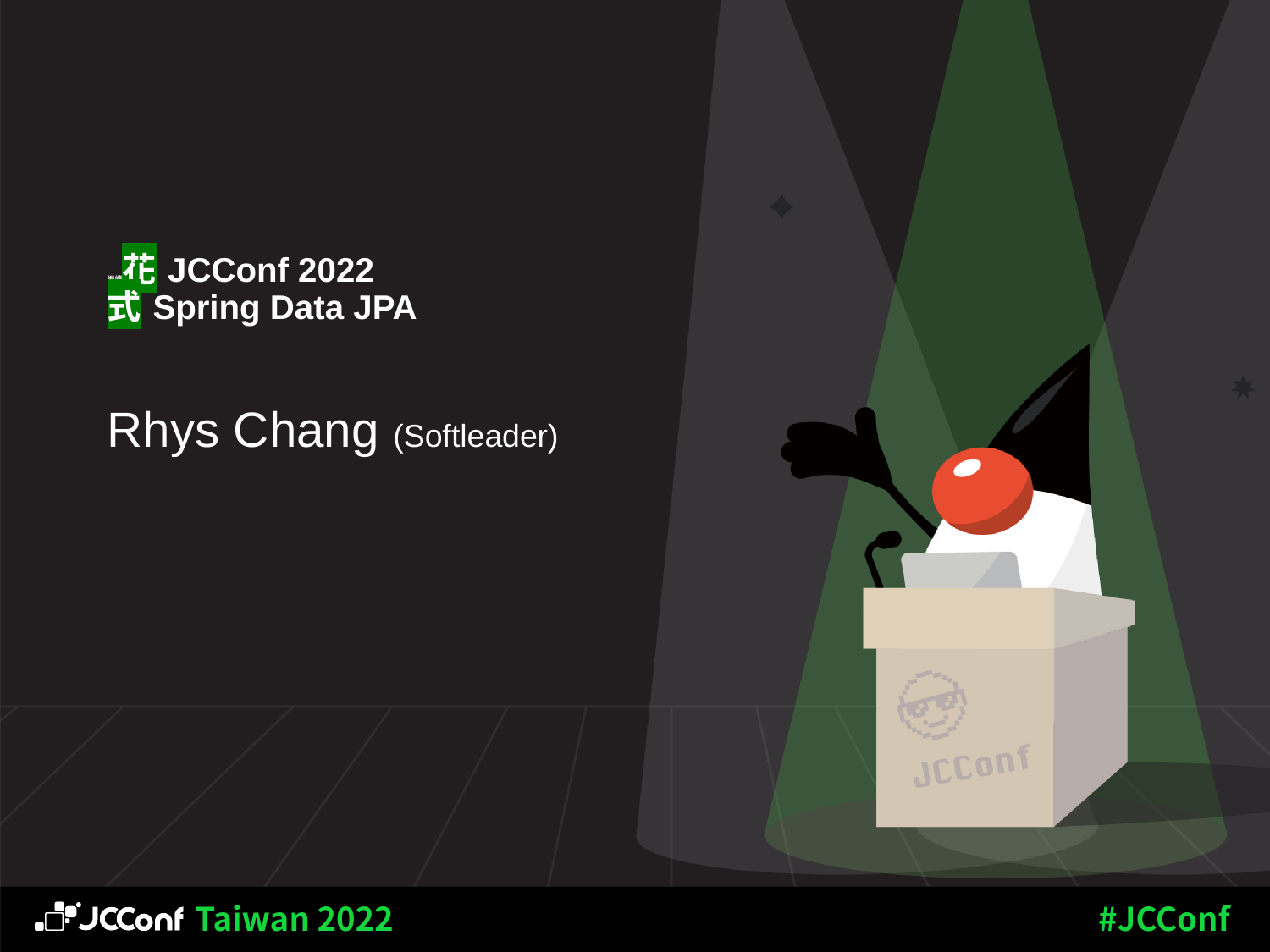

# 繼續花 JCConf 2022 式 Spring Data JPA
Rhys Chang (Softleader)